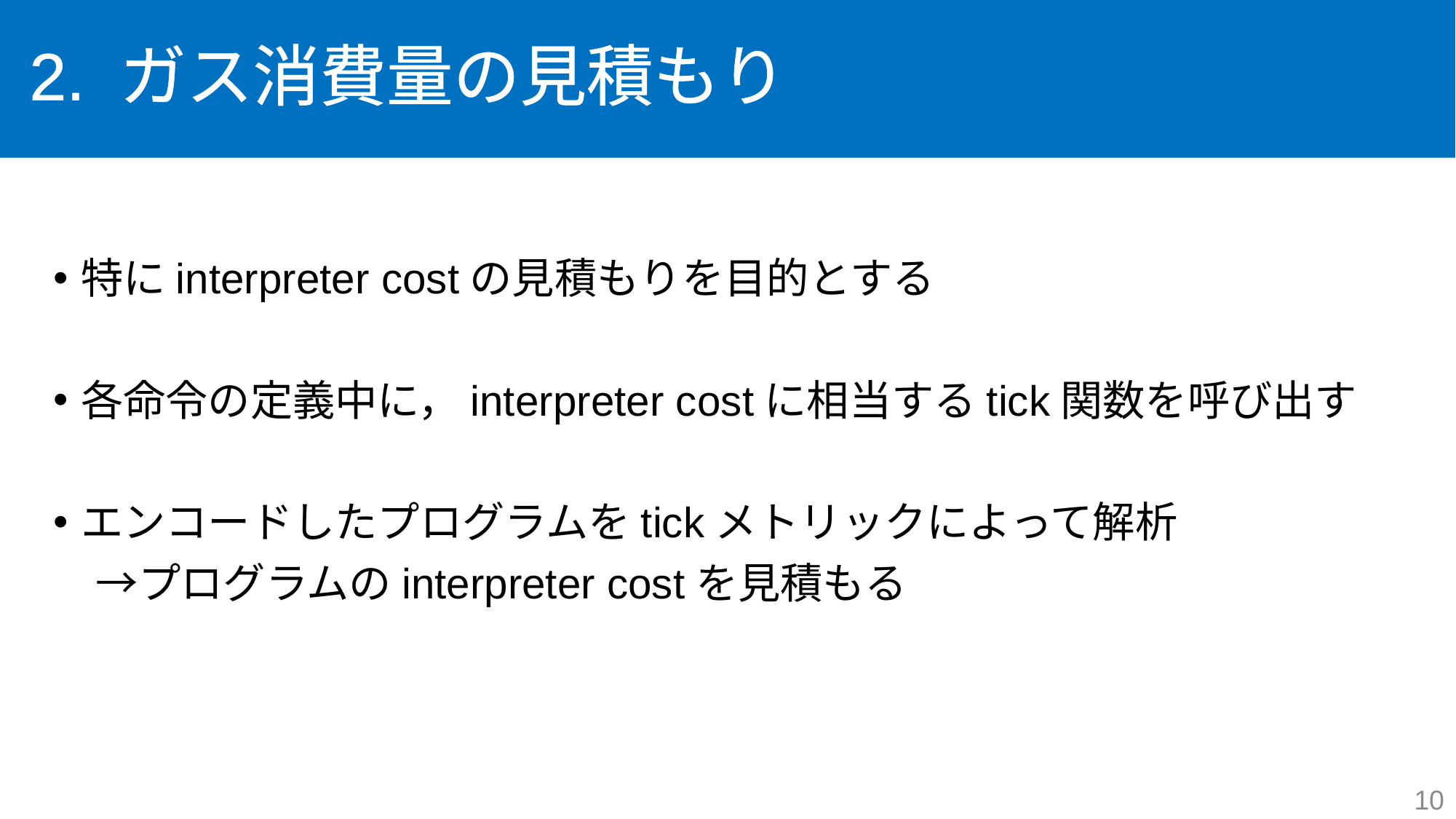

# 2. ガス消費量の見積もり

特にinterpreter costの見積もりを目的とする

各命令の定義中に，interpreter costに相当するtick関数を呼び出す

エンコードしたプログラムをtickメトリックによって解析
　→プログラムのinterpreter costを見積もる
10